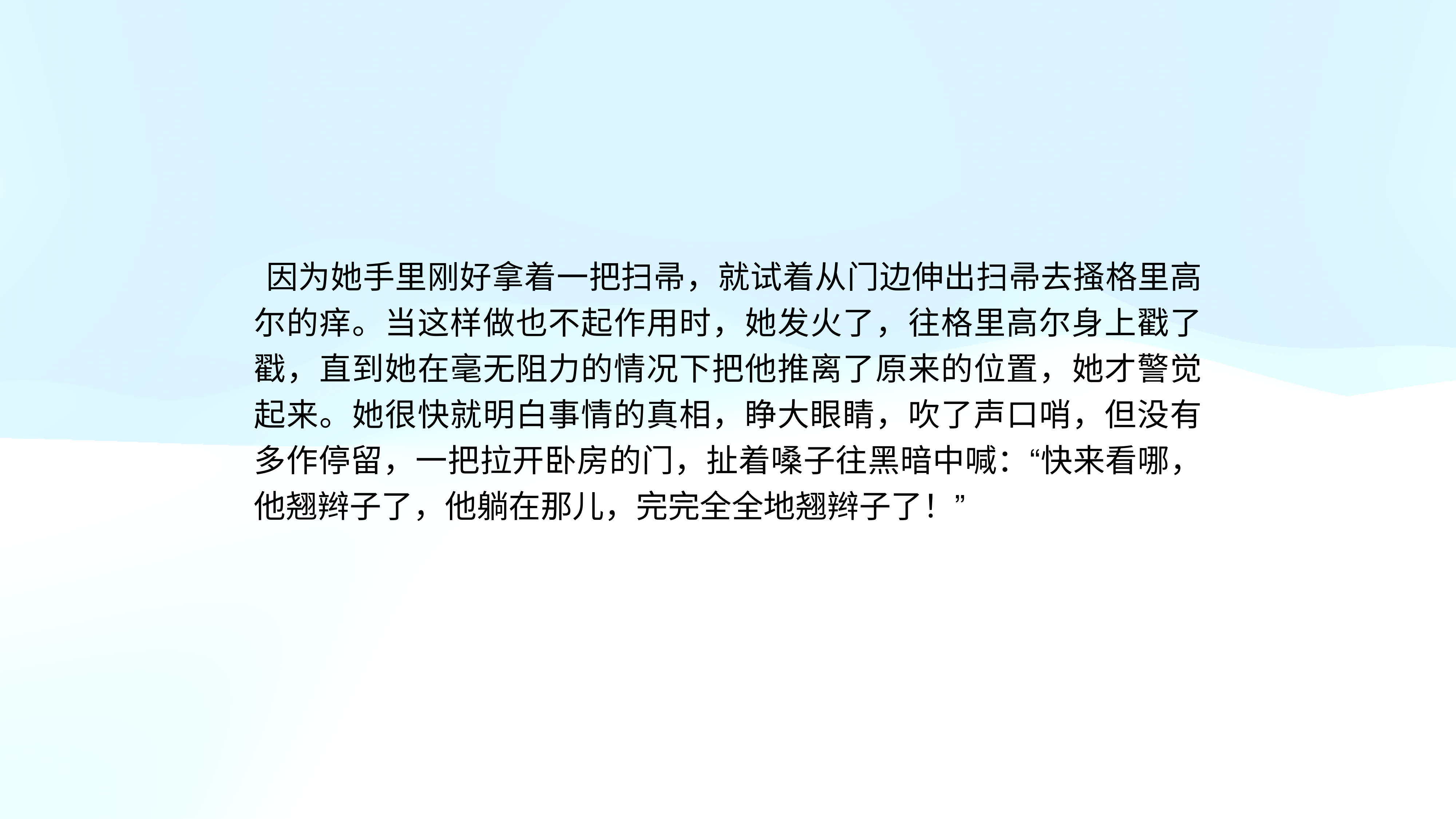

因为她手里刚好拿着一把扫帚，就试着从门边伸出扫帚去搔格里高尔的痒。当这样做也不起作用时，她发火了，往格里高尔身上戳了戳，直到她在毫无阻力的情况下把他推离了原来的位置，她才警觉起来。她很快就明白事情的真相，睁大眼睛，吹了声口哨，但没有多作停留，一把拉开卧房的门，扯着嗓子往黑暗中喊：“快来看哪，他翘辫子了，他躺在那儿，完完全全地翘辫子了！”